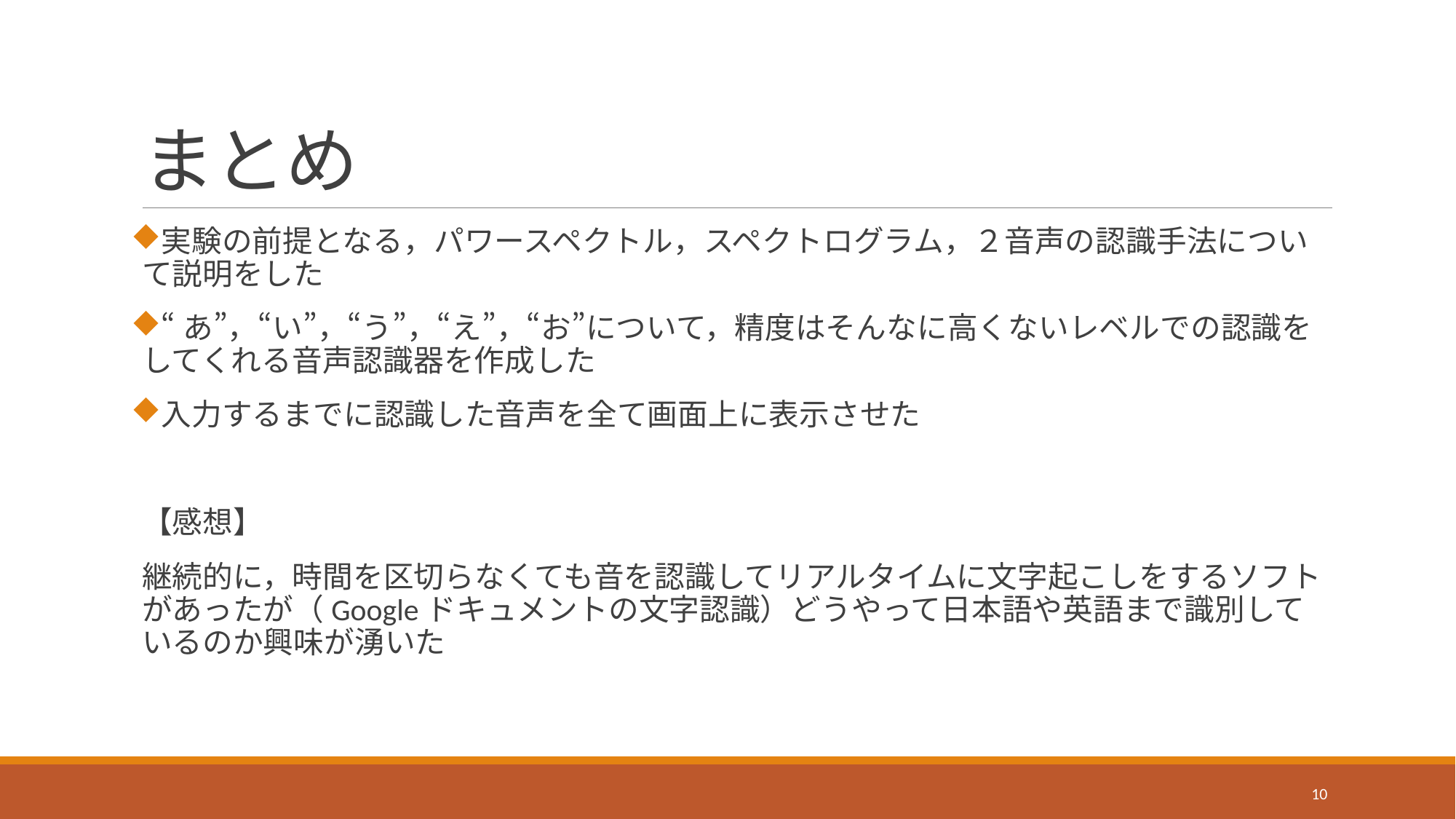

# まとめ
実験の前提となる，パワースペクトル，スペクトログラム，２音声の認識手法について説明をした
“あ”，“い”，“う”，“え”，“お”について，精度はそんなに高くないレベルでの認識をしてくれる音声認識器を作成した
入力するまでに認識した音声を全て画面上に表示させた

【感想】
継続的に，時間を区切らなくても音を認識してリアルタイムに文字起こしをするソフトがあったが（Googleドキュメントの文字認識）どうやって日本語や英語まで識別しているのか興味が湧いた

10